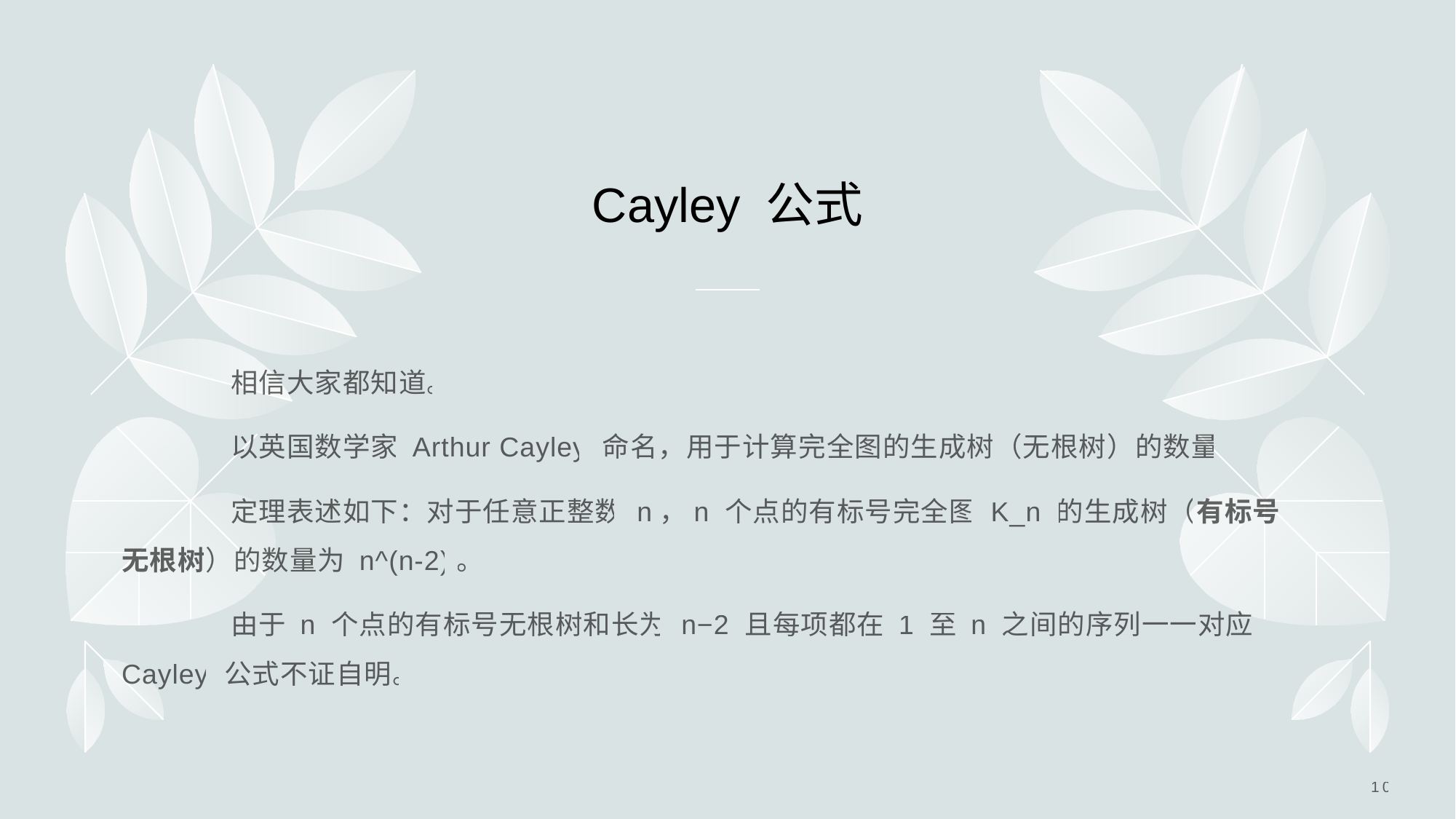

# Cayley 公式
	相信大家都知道。
	以英国数学家 Arthur Cayley 命名，用于计算完全图的生成树（无根树）的数量。
	定理表述如下：对于任意正整数 n，n 个点的有标号完全图 K_n 的生成树（有标号无根树）的数量为 n^(n-2)。
	由于 n 个点的有标号无根树和长为 n−2 且每项都在 1 至 n 之间的序列一一对应，Cayley 公式不证自明。

10